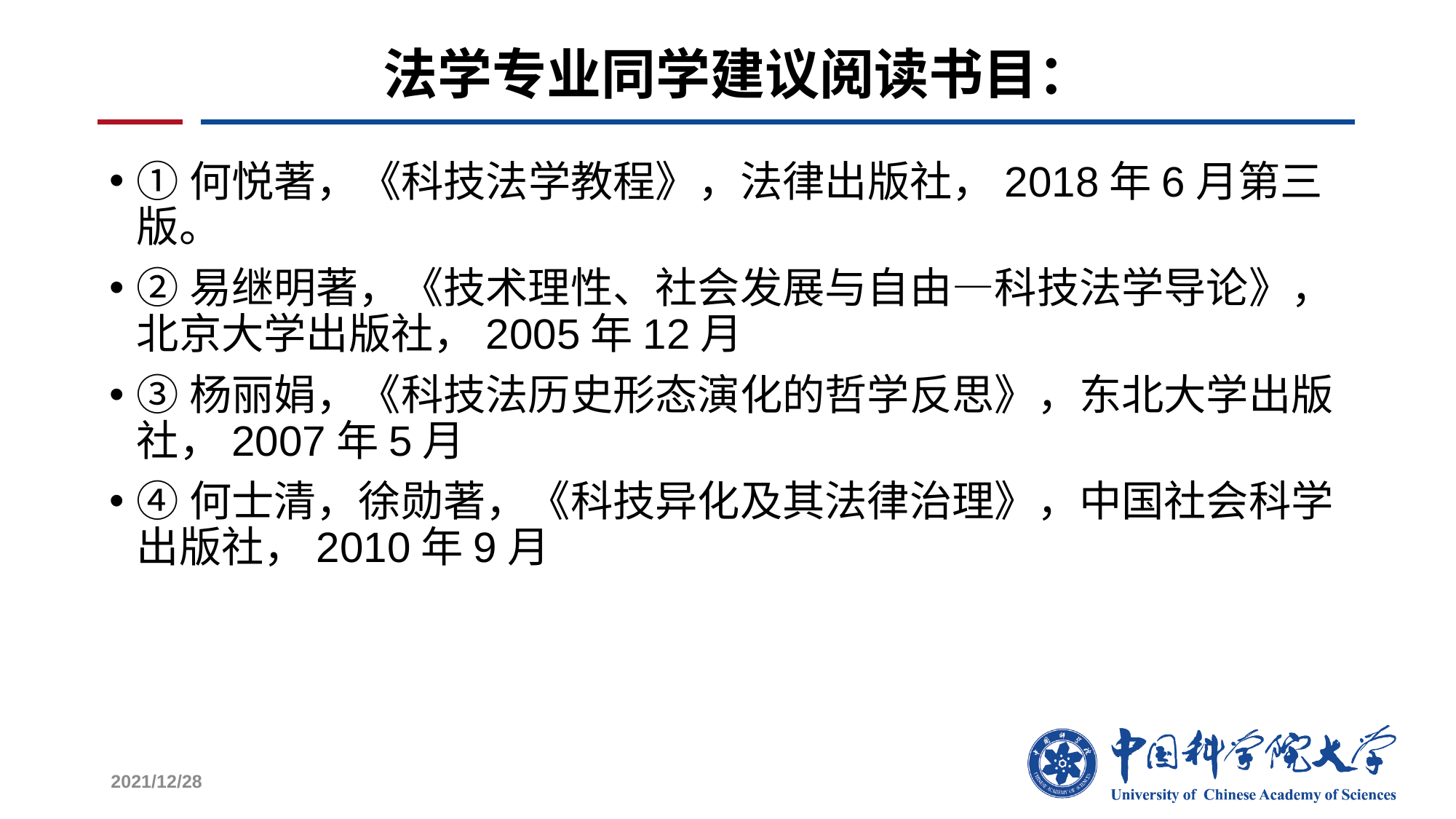

# 法学专业同学建议阅读书目：
①何悦著，《科技法学教程》，法律出版社，2018年6月第三版。
②易继明著，《技术理性、社会发展与自由—科技法学导论》，北京大学出版社，2005年12月
③杨丽娟，《科技法历史形态演化的哲学反思》，东北大学出版社，2007年5月
④何士清，徐勋著，《科技异化及其法律治理》，中国社会科学出版社，2010年9月

2021/12/28